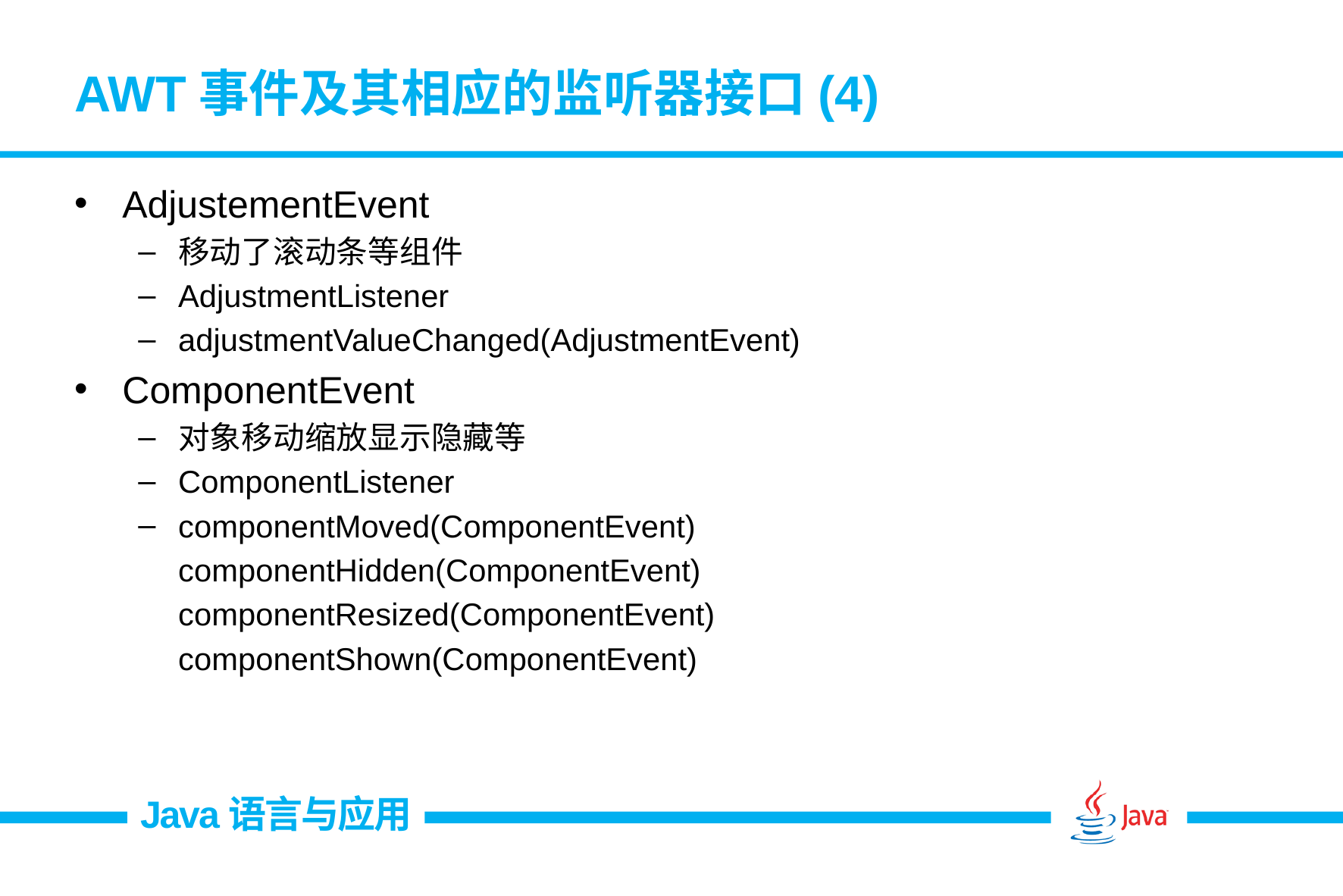

# AWT事件及其相应的监听器接口(4)
AdjustementEvent
移动了滚动条等组件
AdjustmentListener
adjustmentValueChanged(AdjustmentEvent)
ComponentEvent
对象移动缩放显示隐藏等
ComponentListener
componentMoved(ComponentEvent)
	componentHidden(ComponentEvent)
	componentResized(ComponentEvent)
	componentShown(ComponentEvent)